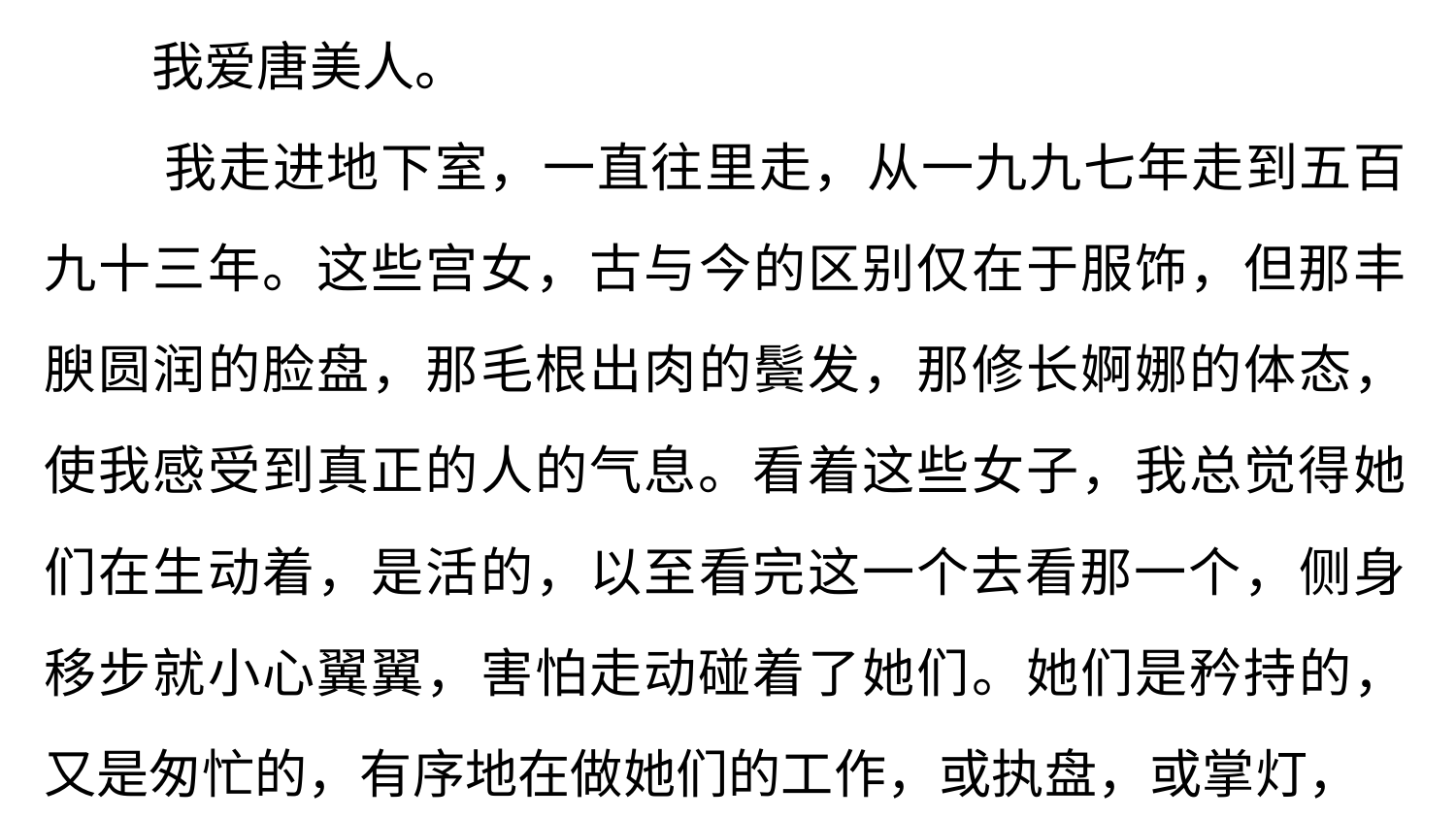

我爱唐美人。
        我走进地下室，一直往里走，从一九九七年走到五百九十三年。这些宫女，古与今的区别仅在于服饰，但那丰腴圆润的脸盘，那毛根出肉的鬓发，那修长婀娜的体态，使我感受到真正的人的气息。看着这些女子，我总觉得她们在生动着，是活的，以至看完这一个去看那一个，侧身移步就小心翼翼，害怕走动碰着了她们。她们是矜持的，又是匆忙的，有序地在做她们的工作，或执盘，或掌灯，